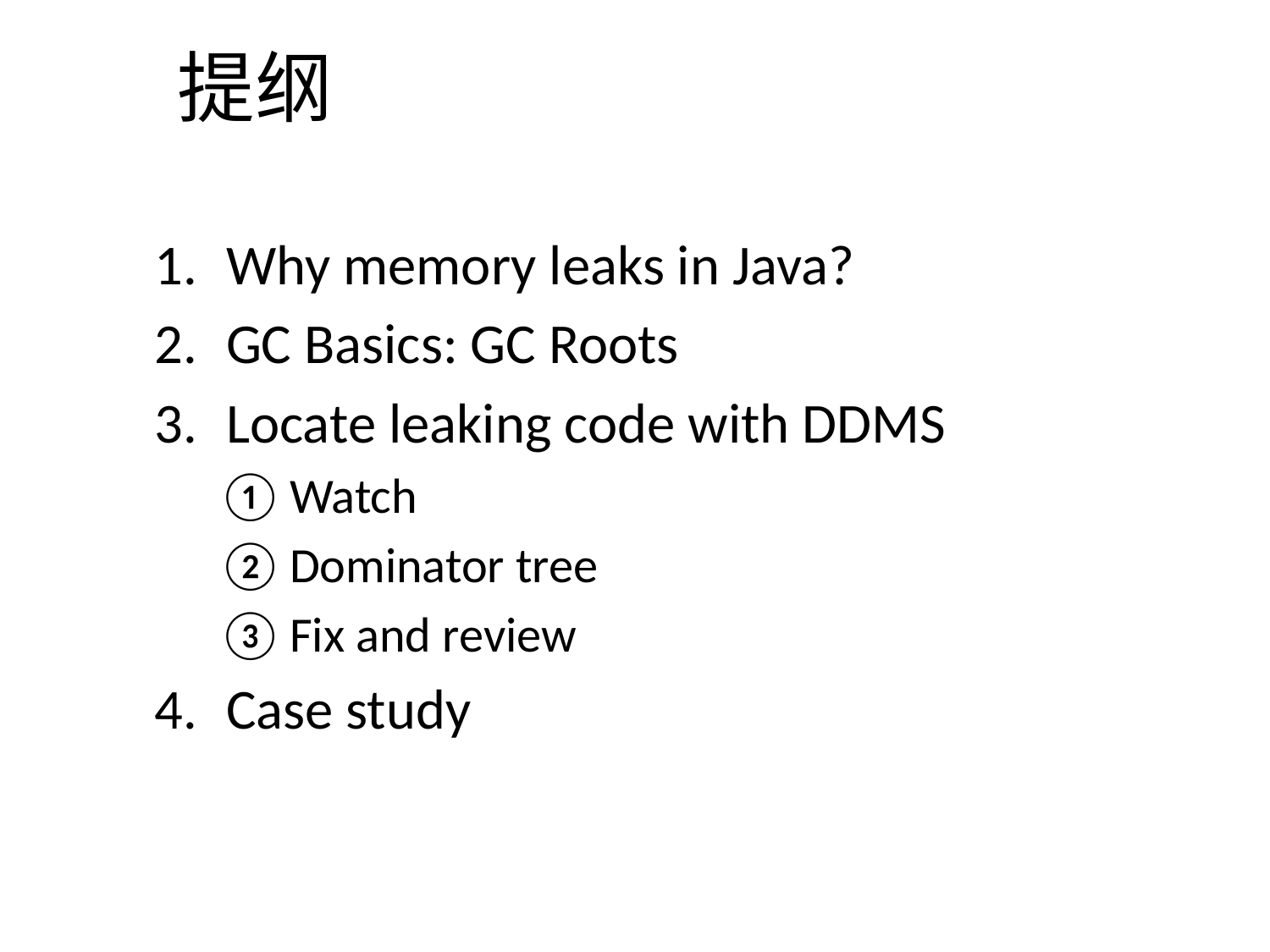

# 提纲
Why memory leaks in Java?
GC Basics: GC Roots
Locate leaking code with DDMS
Watch
Dominator tree
Fix and review
Case study